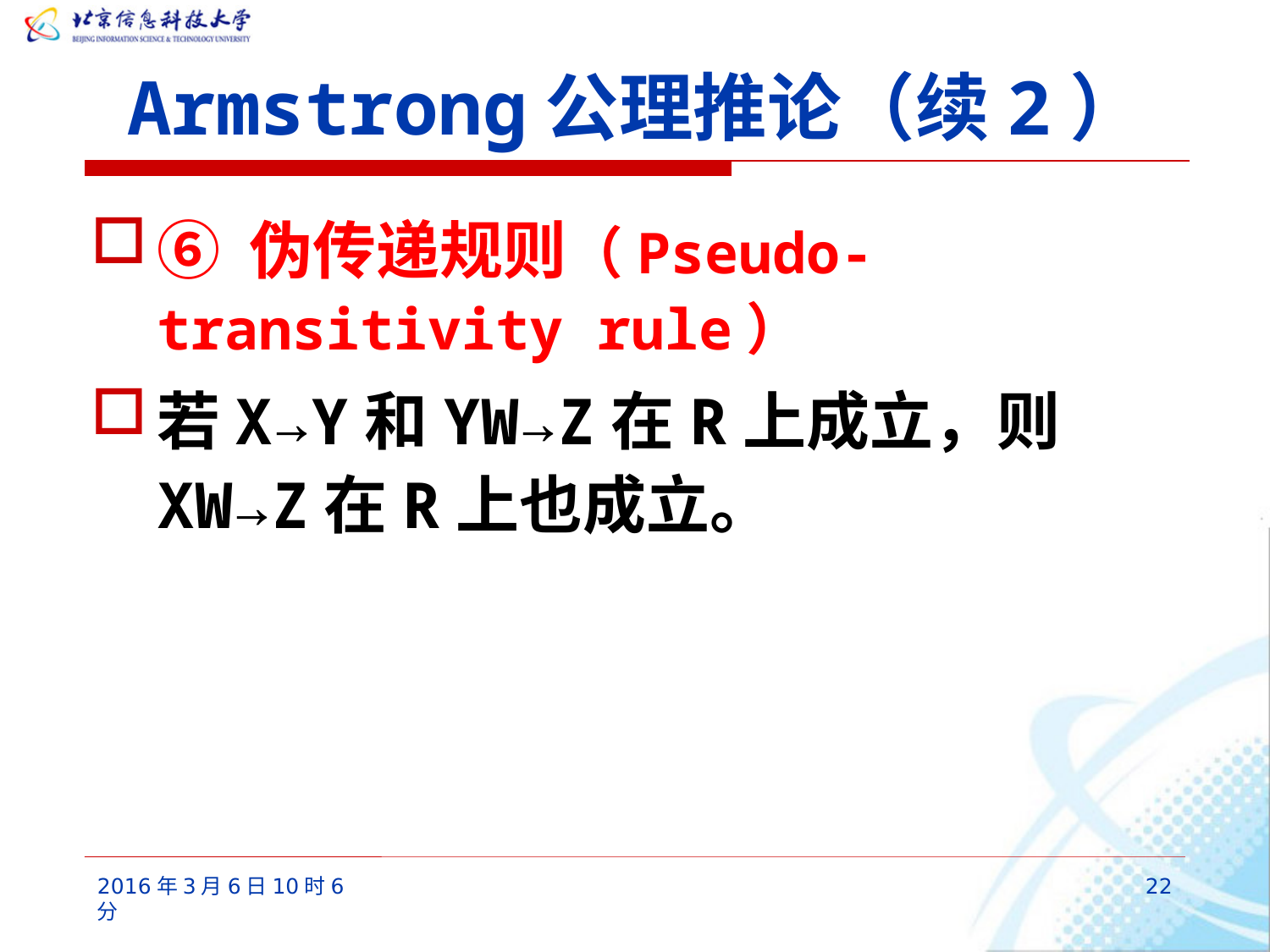

# Armstrong公理推论（续2）
⑥ 伪传递规则（Pseudo-transitivity rule）
若X→Y和YW→Z在R上成立，则XW→Z在R上也成立。
2016年3月6日10时6分
22